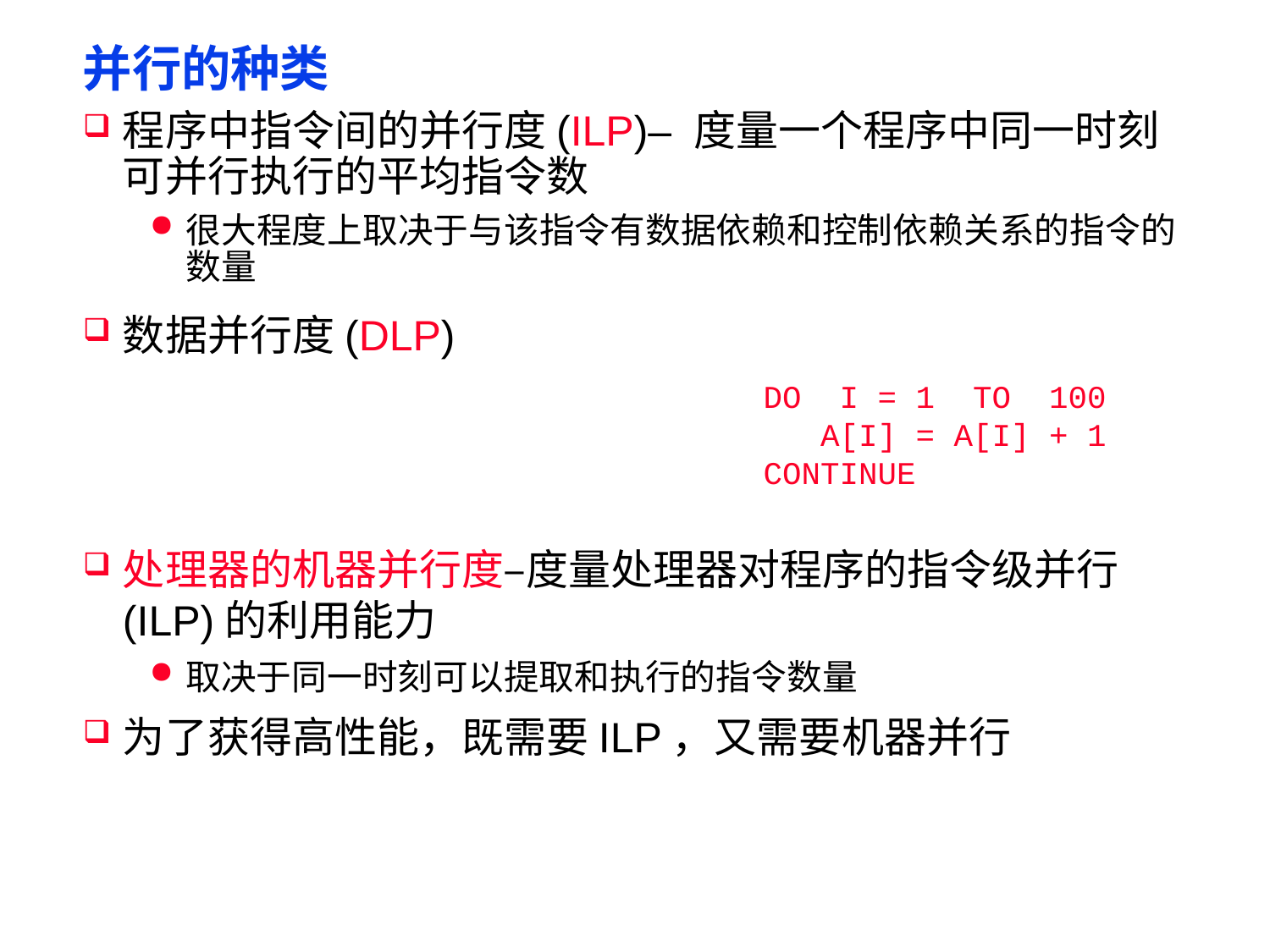

# 并行的种类
程序中指令间的并行度(ILP)– 度量一个程序中同一时刻可并行执行的平均指令数
很大程度上取决于与该指令有数据依赖和控制依赖关系的指令的数量
数据并行度(DLP)
DO  I = 1  TO  100
   A[I] = A[I] + 1
CONTINUE
处理器的机器并行度–度量处理器对程序的指令级并行(ILP)的利用能力
取决于同一时刻可以提取和执行的指令数量
为了获得高性能，既需要ILP，又需要机器并行